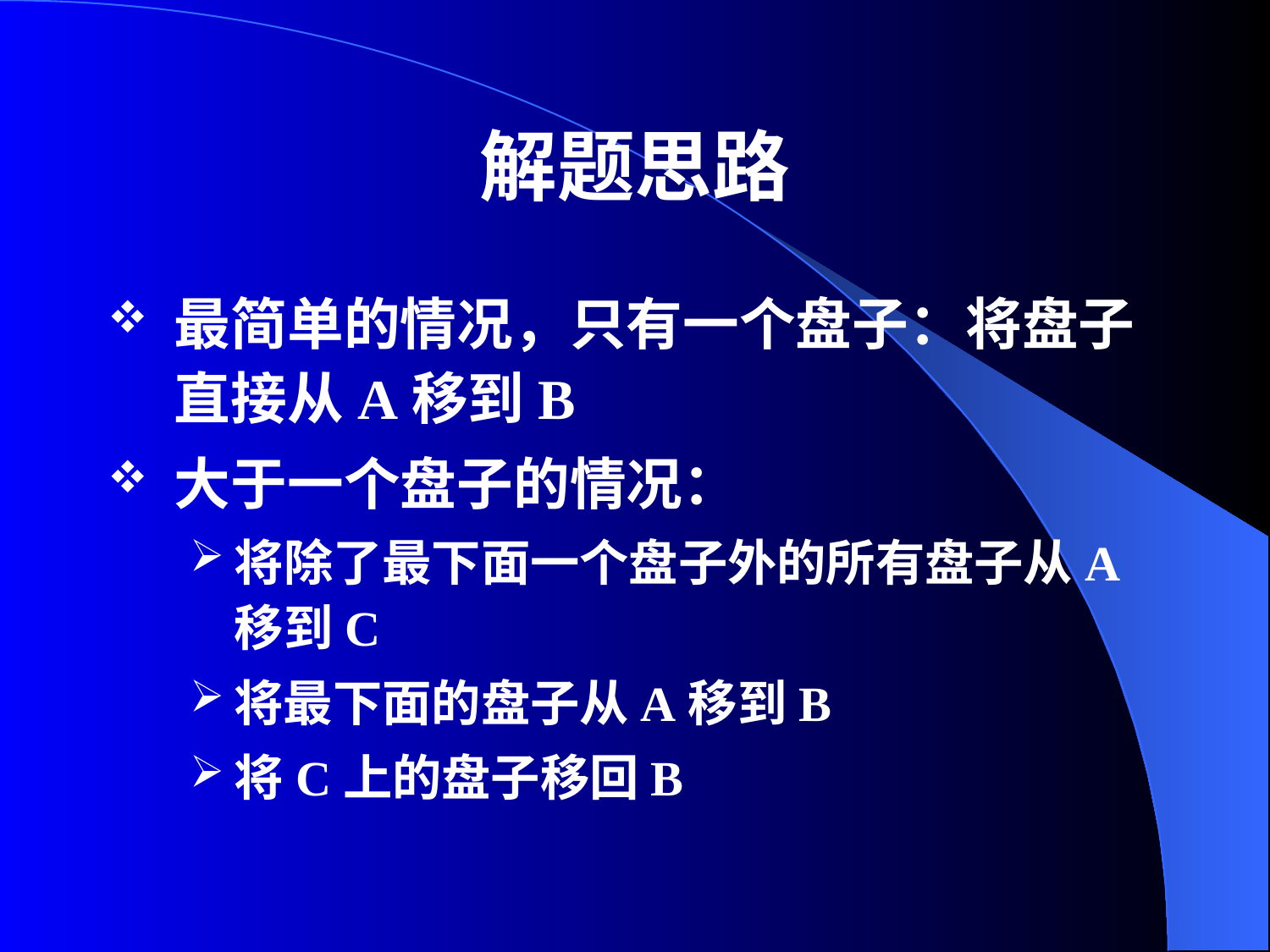

# 解题思路
最简单的情况，只有一个盘子：将盘子直接从A移到B
大于一个盘子的情况：
将除了最下面一个盘子外的所有盘子从A移到C
将最下面的盘子从A移到B
将C上的盘子移回B